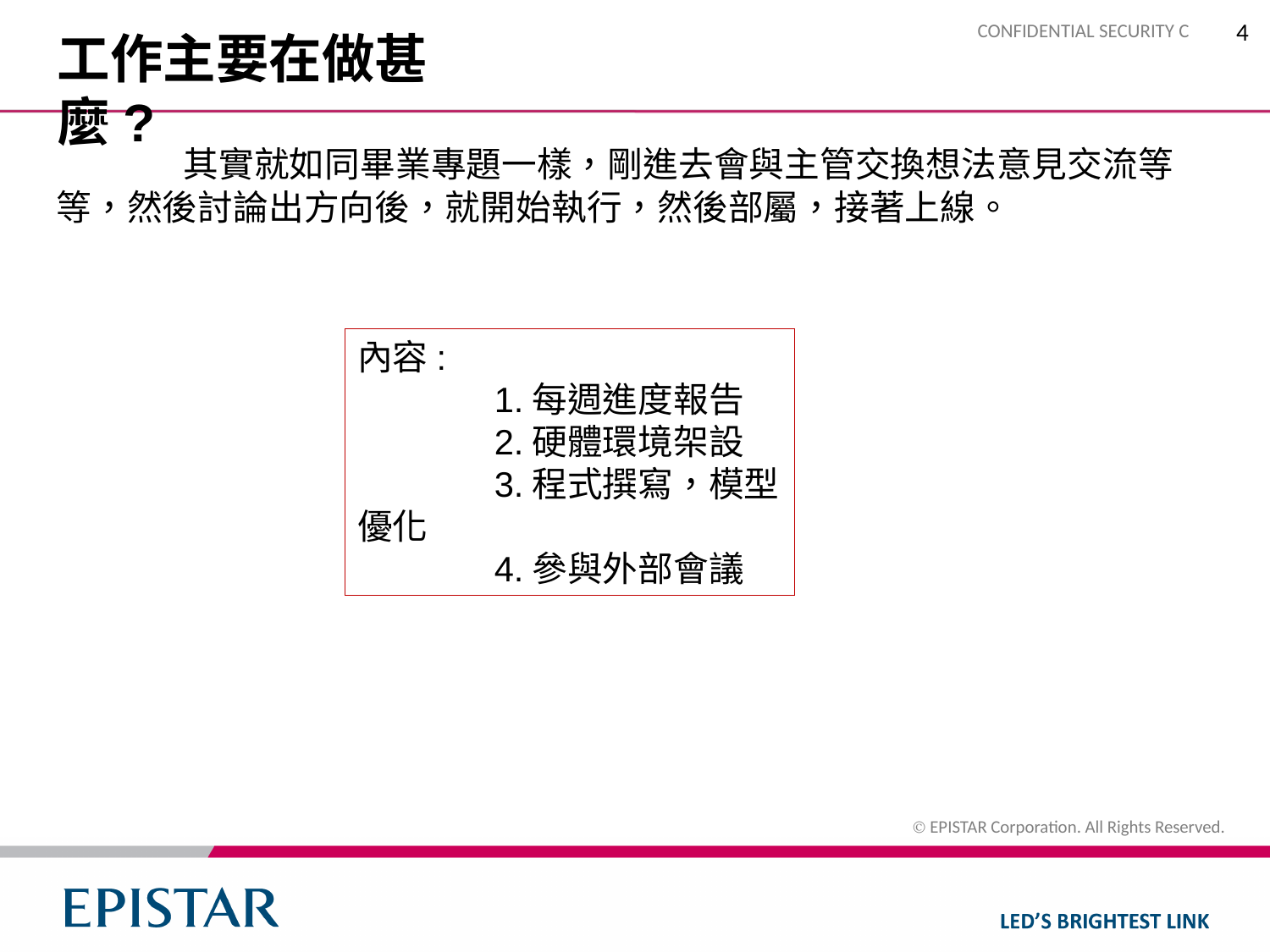

4
工作主要在做甚麼?
	其實就如同畢業專題一樣，剛進去會與主管交換想法意見交流等等，然後討論出方向後，就開始執行，然後部屬，接著上線。
內容:
	 1.每週進度報告
	 2.硬體環境架設
	 3.程式撰寫，模型優化
	 4.參與外部會議